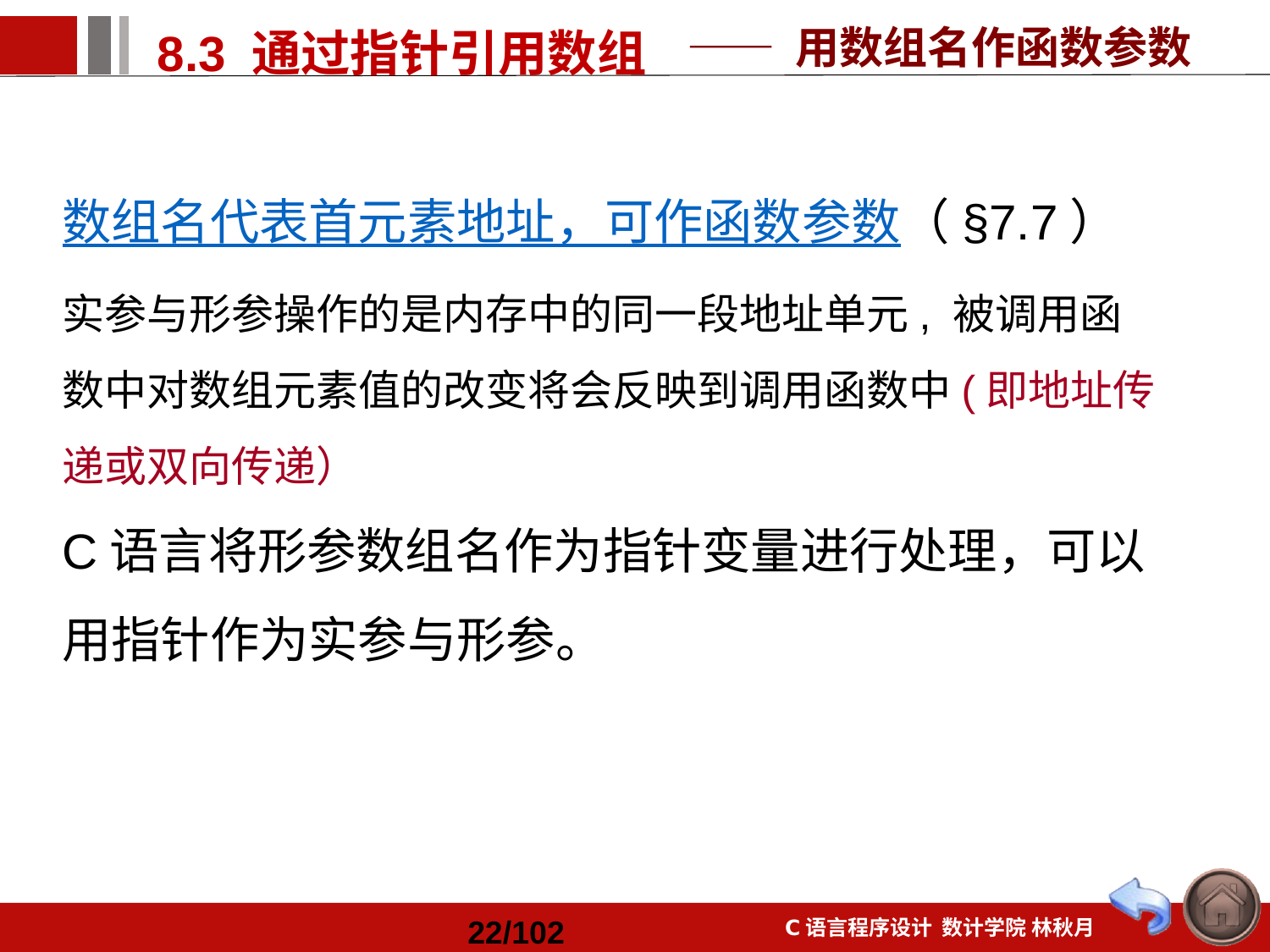

—— 用数组名作函数参数
数组名代表首元素地址，可作函数参数（§7.7）
实参与形参操作的是内存中的同一段地址单元, 被调用函数中对数组元素值的改变将会反映到调用函数中(即地址传递或双向传递）
C语言将形参数组名作为指针变量进行处理，可以用指针作为实参与形参。